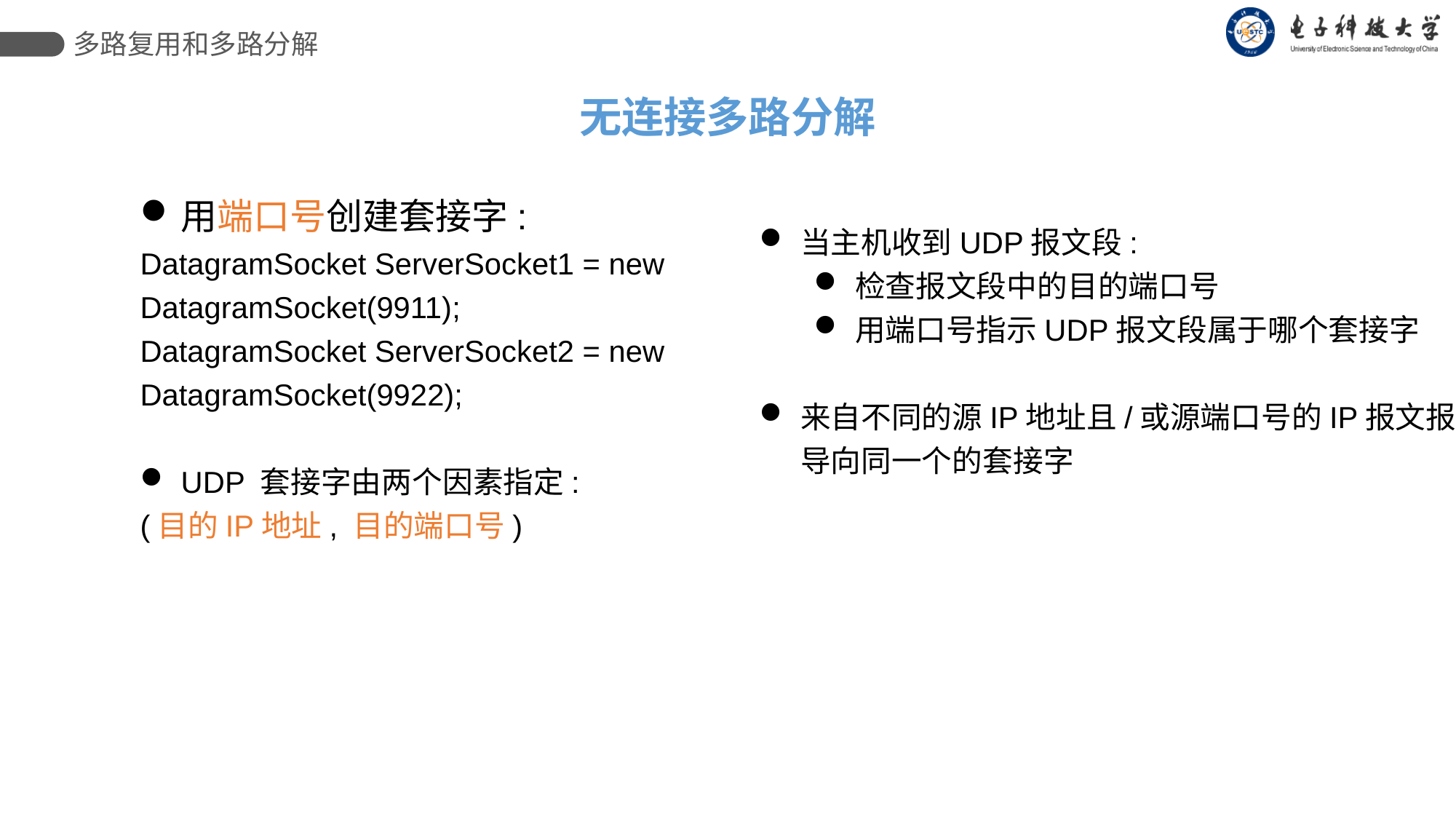

多路复用和多路分解

无连接多路分解
用端口号创建套接字:
DatagramSocket ServerSocket1 = new DatagramSocket(9911);
DatagramSocket ServerSocket2 = new DatagramSocket(9922);

UDP 套接字由两个因素指定:
(目的IP地址, 目的端口号)
当主机收到UDP报文段:
检查报文段中的目的端口号
用端口号指示UDP报文段属于哪个套接字

来自不同的源IP地址且/或源端口号的IP报文报，导向同一个的套接字